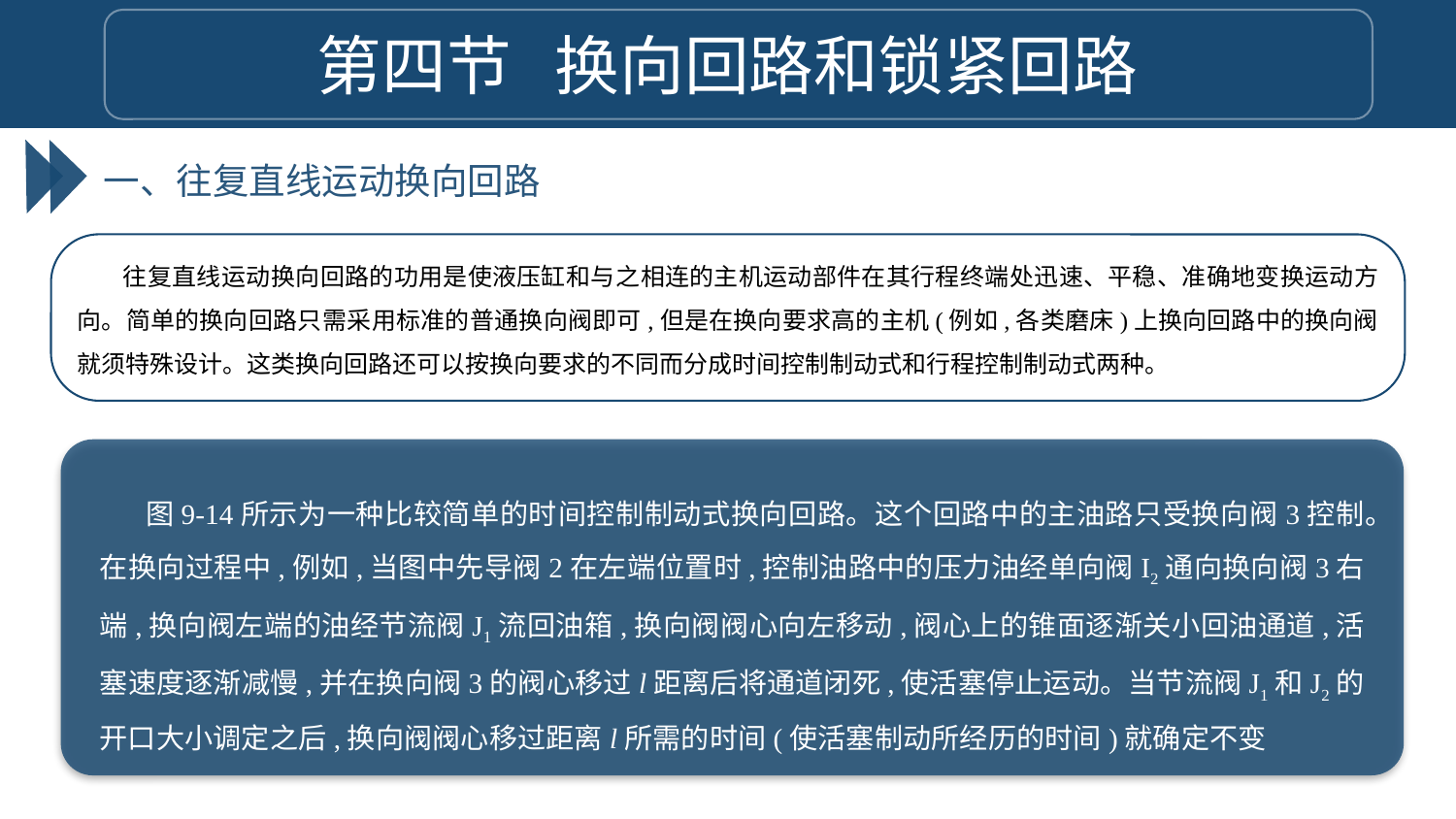

第四节   换向回路和锁紧回路

一、往复直线运动换向回路

往复直线运动换向回路的功用是使液压缸和与之相连的主机运动部件在其行程终端处迅速、平稳、准确地变换运动方向。简单的换向回路只需采用标准的普通换向阀即可,但是在换向要求高的主机(例如,各类磨床)上换向回路中的换向阀就须特殊设计。这类换向回路还可以按换向要求的不同而分成时间控制制动式和行程控制制动式两种。

图9-14所示为一种比较简单的时间控制制动式换向回路。这个回路中的主油路只受换向阀3控制。在换向过程中,例如,当图中先导阀2在左端位置时,控制油路中的压力油经单向阀I2通向换向阀3右端,换向阀左端的油经节流阀J1流回油箱,换向阀阀心向左移动,阀心上的锥面逐渐关小回油通道,活塞速度逐渐减慢,并在换向阀3的阀心移过l距离后将通道闭死,使活塞停止运动。当节流阀J1和J2的开口大小调定之后,换向阀阀心移过距离l所需的时间(使活塞制动所经历的时间)就确定不变